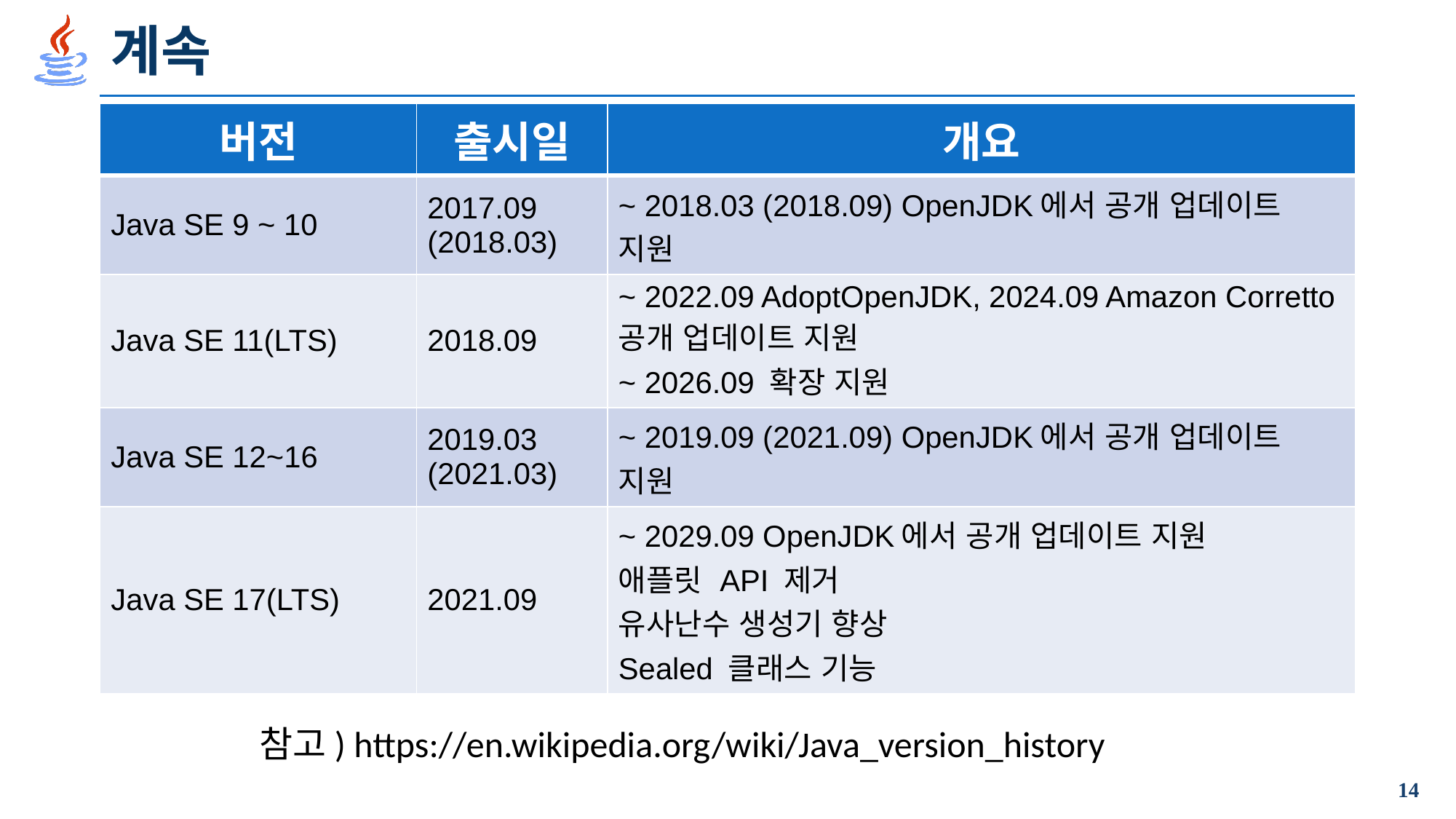

# 계속
| 버전 | 출시일 | 개요 |
| --- | --- | --- |
| Java SE 9 ~ 10 | 2017.09 (2018.03) | ~ 2018.03 (2018.09) OpenJDK에서 공개 업데이트 지원 |
| Java SE 11(LTS) | 2018.09 | ~ 2022.09 AdoptOpenJDK, 2024.09 Amazon Corretto 공개 업데이트 지원 ~ 2026.09 확장 지원 |
| Java SE 12~16 | 2019.03 (2021.03) | ~ 2019.09 (2021.09) OpenJDK에서 공개 업데이트 지원 |
| Java SE 17(LTS) | 2021.09 | ~ 2029.09 OpenJDK에서 공개 업데이트 지원 애플릿 API 제거 유사난수 생성기 향상 Sealed 클래스 기능 |
참고) https://en.wikipedia.org/wiki/Java_version_history
14